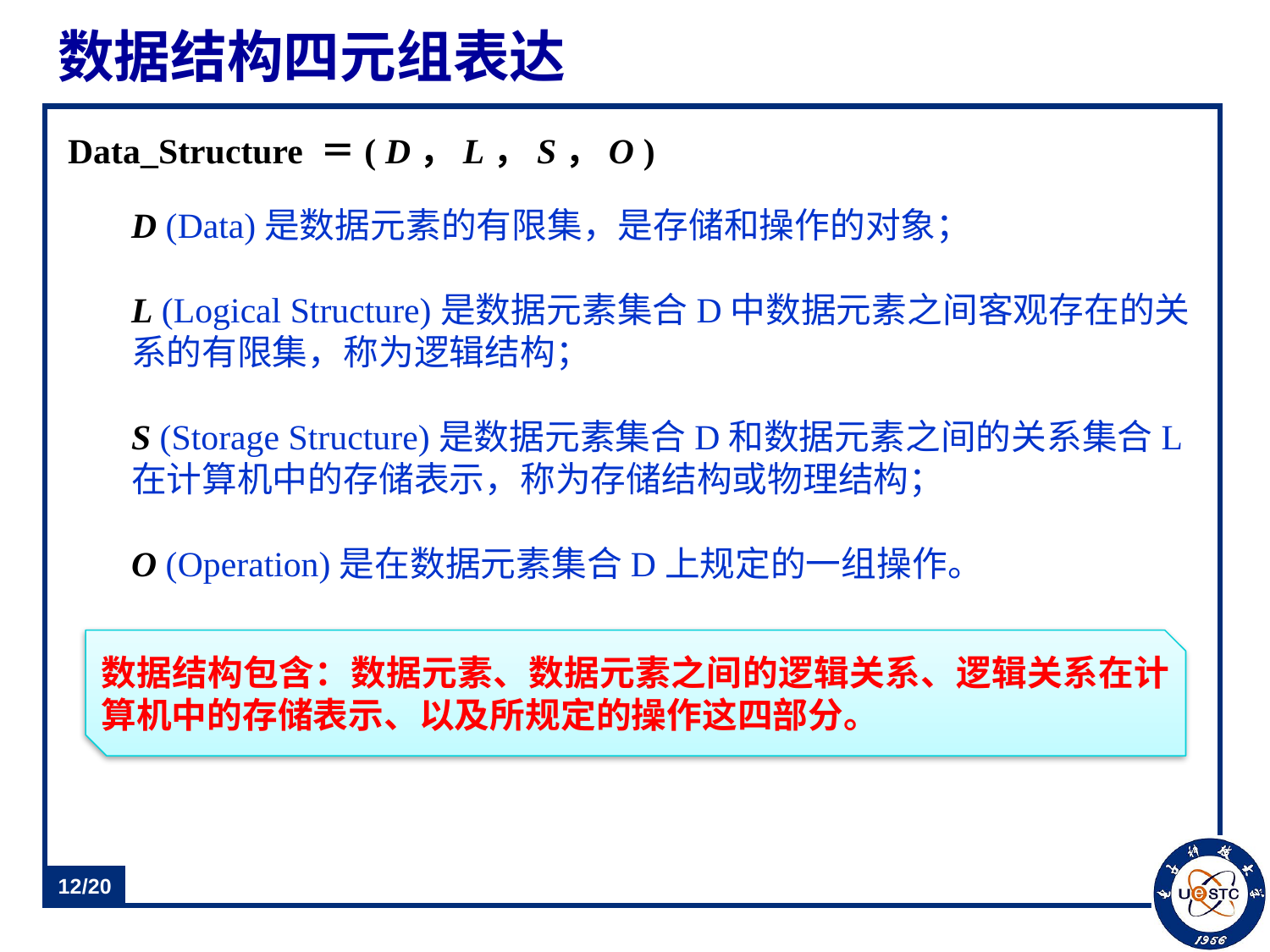

# 数据结构四元组表达
Data_Structure ＝( D，L，S，O )
D (Data)是数据元素的有限集，是存储和操作的对象；
L (Logical Structure)是数据元素集合D中数据元素之间客观存在的关系的有限集，称为逻辑结构；
S (Storage Structure)是数据元素集合D和数据元素之间的关系集合L在计算机中的存储表示，称为存储结构或物理结构；
O (Operation)是在数据元素集合D上规定的一组操作。
数据结构包含：数据元素、数据元素之间的逻辑关系、逻辑关系在计算机中的存储表示、以及所规定的操作这四部分。
12/20